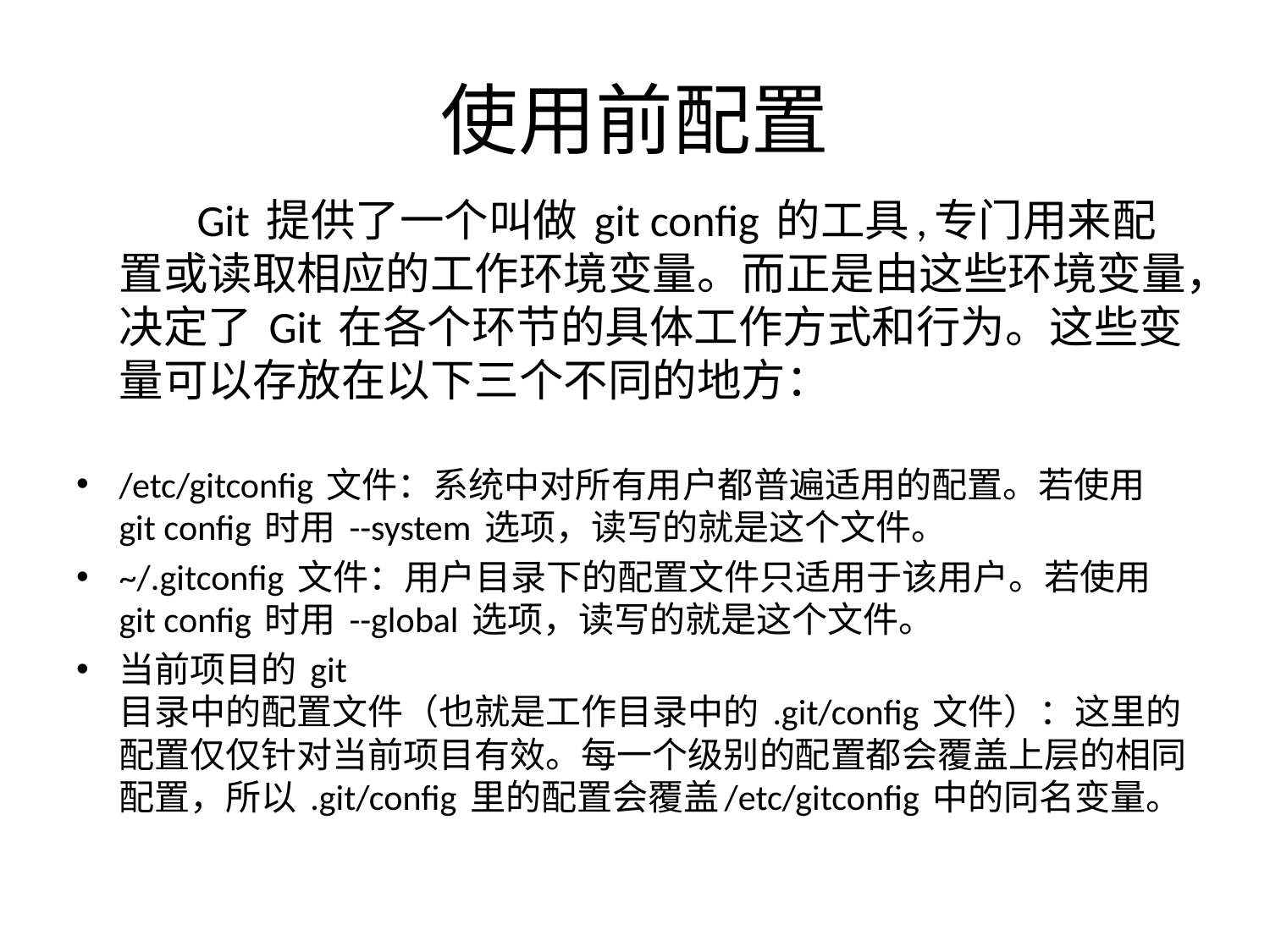

# 使用前配置
               Git 提供了一个叫做 git config 的工具,专门用来配置或读取相应的工作环境变量。而正是由这些环境变量，决定了 Git 在各个环节的具体工作方式和行为。这些变量可以存放在以下三个不同的地方：

/etc/gitconfig 文件：系统中对所有用户都普遍适用的配置。若使用 git config 时用 --system 选项，读写的就是这个文件。
~/.gitconfig 文件：用户目录下的配置文件只适用于该用户。若使用 git config 时用 --global 选项，读写的就是这个文件。
当前项目的 git 目录中的配置文件（也就是工作目录中的 .git/config 文件）：这里的配置仅仅针对当前项目有效。每一个级别的配置都会覆盖上层的相同配置，所以 .git/config 里的配置会覆盖/etc/gitconfig 中的同名变量。